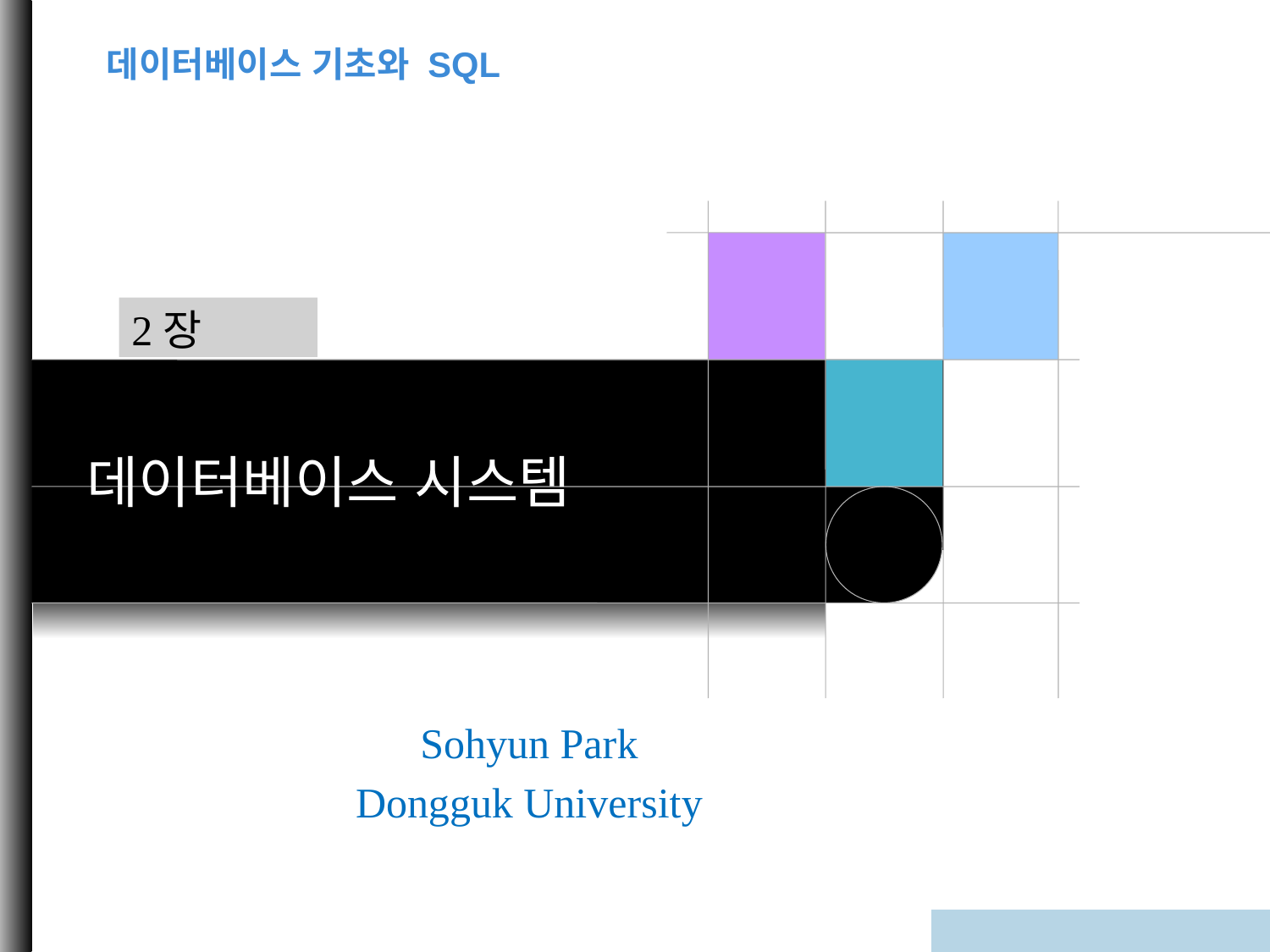

데이터베이스 기초와 SQL
2장
# 데이터베이스 시스템

Sohyun Park
Dongguk University